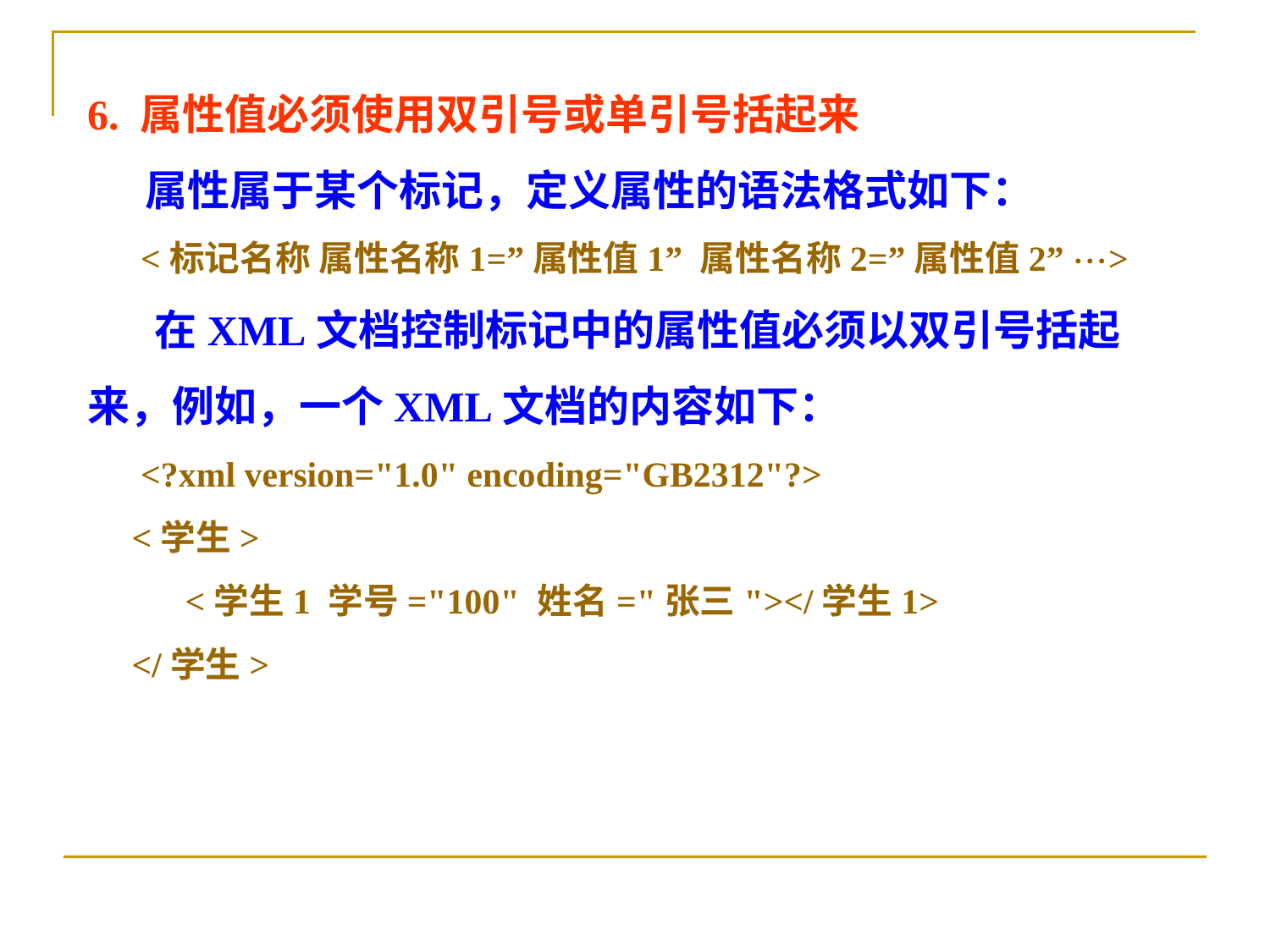

6. 属性值必须使用双引号或单引号括起来
     属性属于某个标记，定义属性的语法格式如下：
      <标记名称 属性名称1=”属性值1” 属性名称2=”属性值2” …>
      在XML文档控制标记中的属性值必须以双引号括起来，例如，一个XML文档的内容如下：
      <?xml version="1.0" encoding="GB2312"?>
     <学生>
           <学生1 学号="100" 姓名="张三"></学生1>
     </学生>